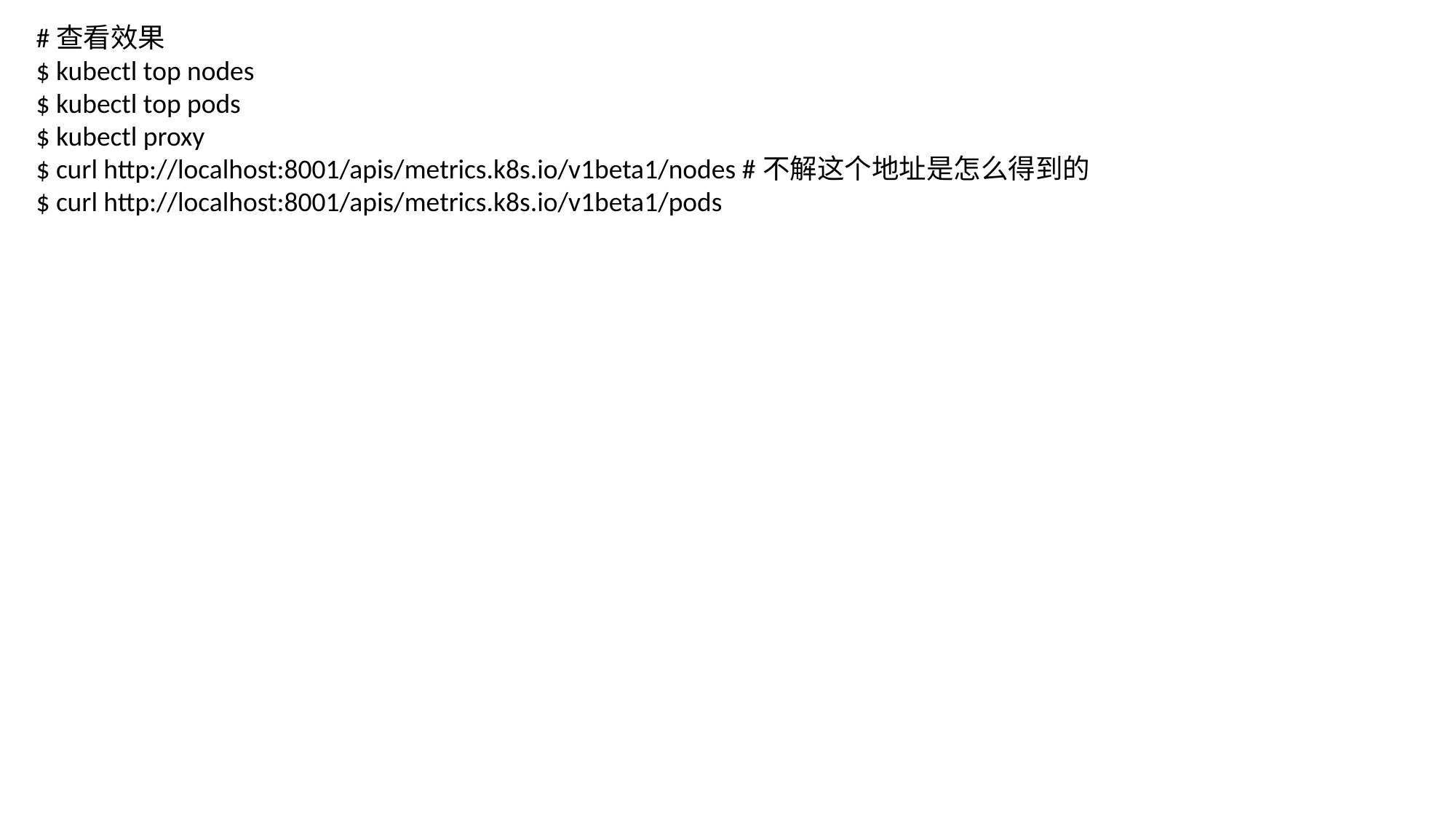

#查看效果
$ kubectl top nodes
$ kubectl top pods
$ kubectl proxy
$ curl http://localhost:8001/apis/metrics.k8s.io/v1beta1/nodes #不解这个地址是怎么得到的
$ curl http://localhost:8001/apis/metrics.k8s.io/v1beta1/pods